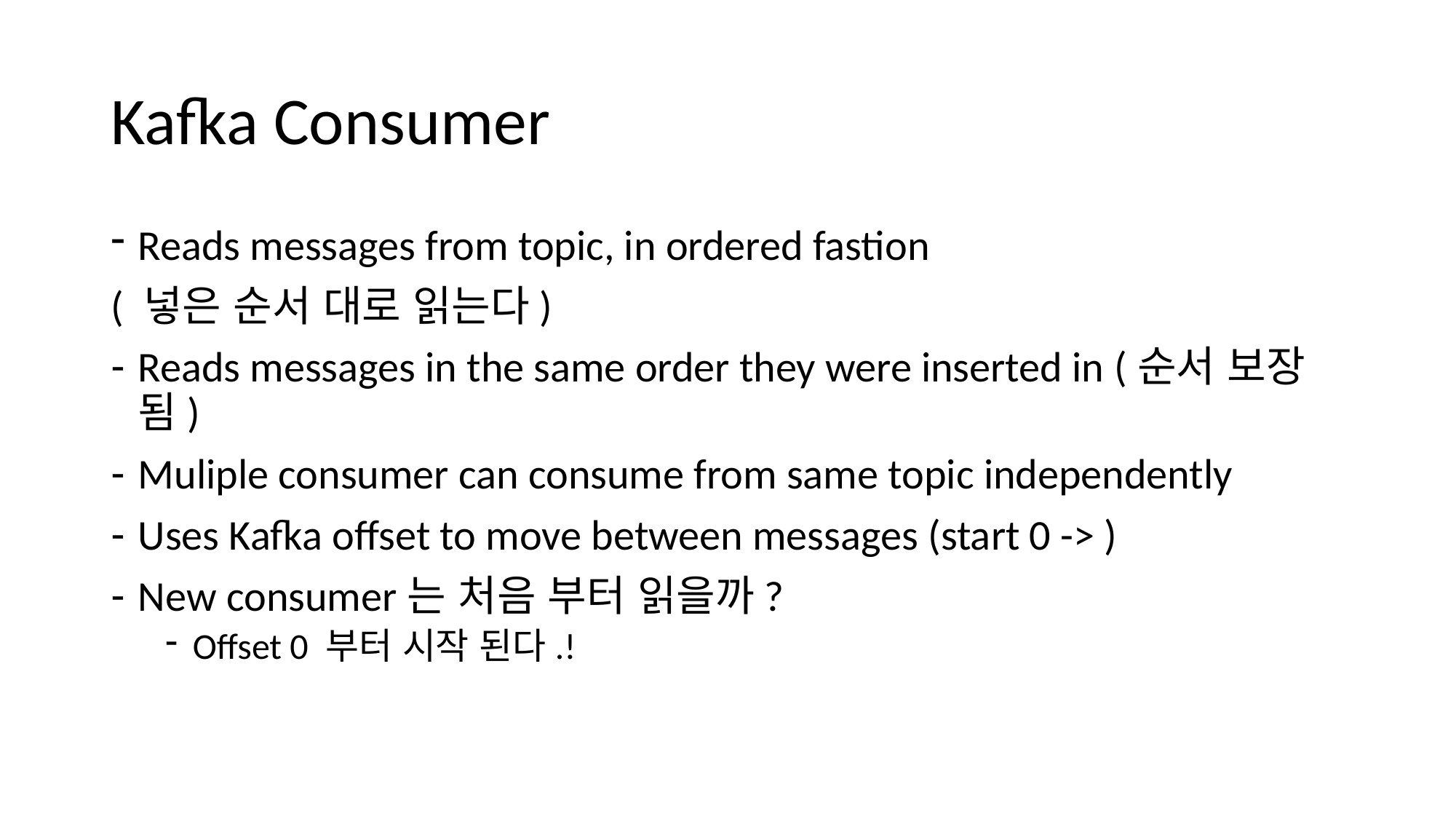

# Kafka Consumer
Reads messages from topic, in ordered fastion
( 넣은 순서 대로 읽는다)
Reads messages in the same order they were inserted in (순서 보장됨)
Muliple consumer can consume from same topic independently
Uses Kafka offset to move between messages (start 0 -> )
New consumer는 처음 부터 읽을까?
Offset 0 부터 시작 된다.!